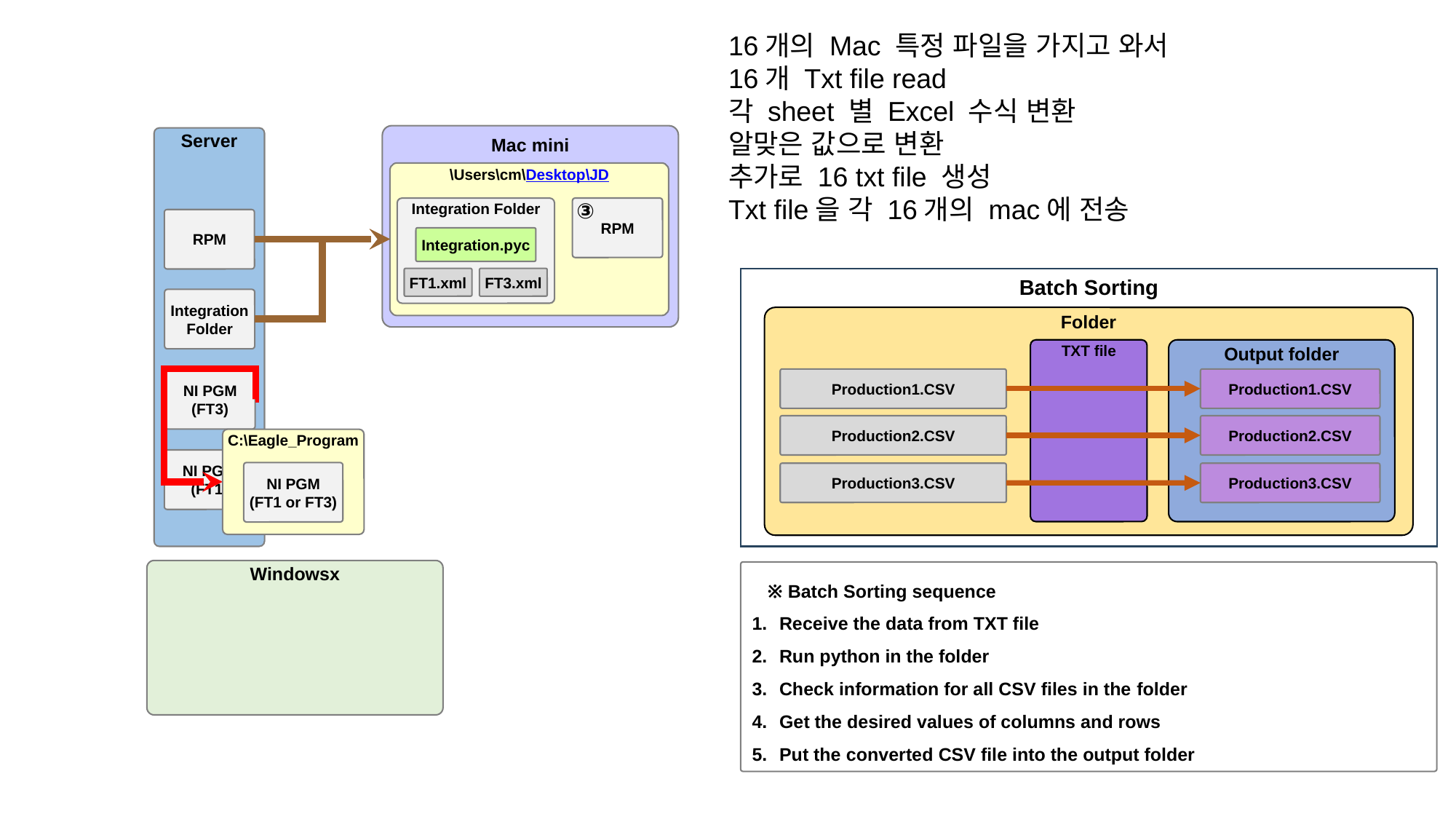

16개의 Mac 특정 파일을 가지고 와서
16개 Txt file read
각 sheet 별 Excel 수식 변환
알맞은 값으로 변환
추가로 16 txt file 생성
Txt file을 각 16개의 mac에 전송
Mac mini
Server
\Users\cm\Desktop\JD
③
Integration Folder
RPM
Integration.pyc
FT1.xml
FT3.xml
RPM
Batch Sorting
Integration Folder
Folder
TXT file
Output folder
Production1.CSV
Production1.CSV
NI PGM
(FT3)
Production2.CSV
Production2.CSV
②
C:\Eagle_Program
NI PGM
(FT1)
NI PGM
(FT1 or FT3)
Production3.CSV
Production3.CSV
Windowsx
   ※ Batch Sorting sequence
Receive the data from TXT file
Run python in the folder
Check information for all CSV files in the folder
Get the desired values of columns and rows
Put the converted CSV file into the output folder